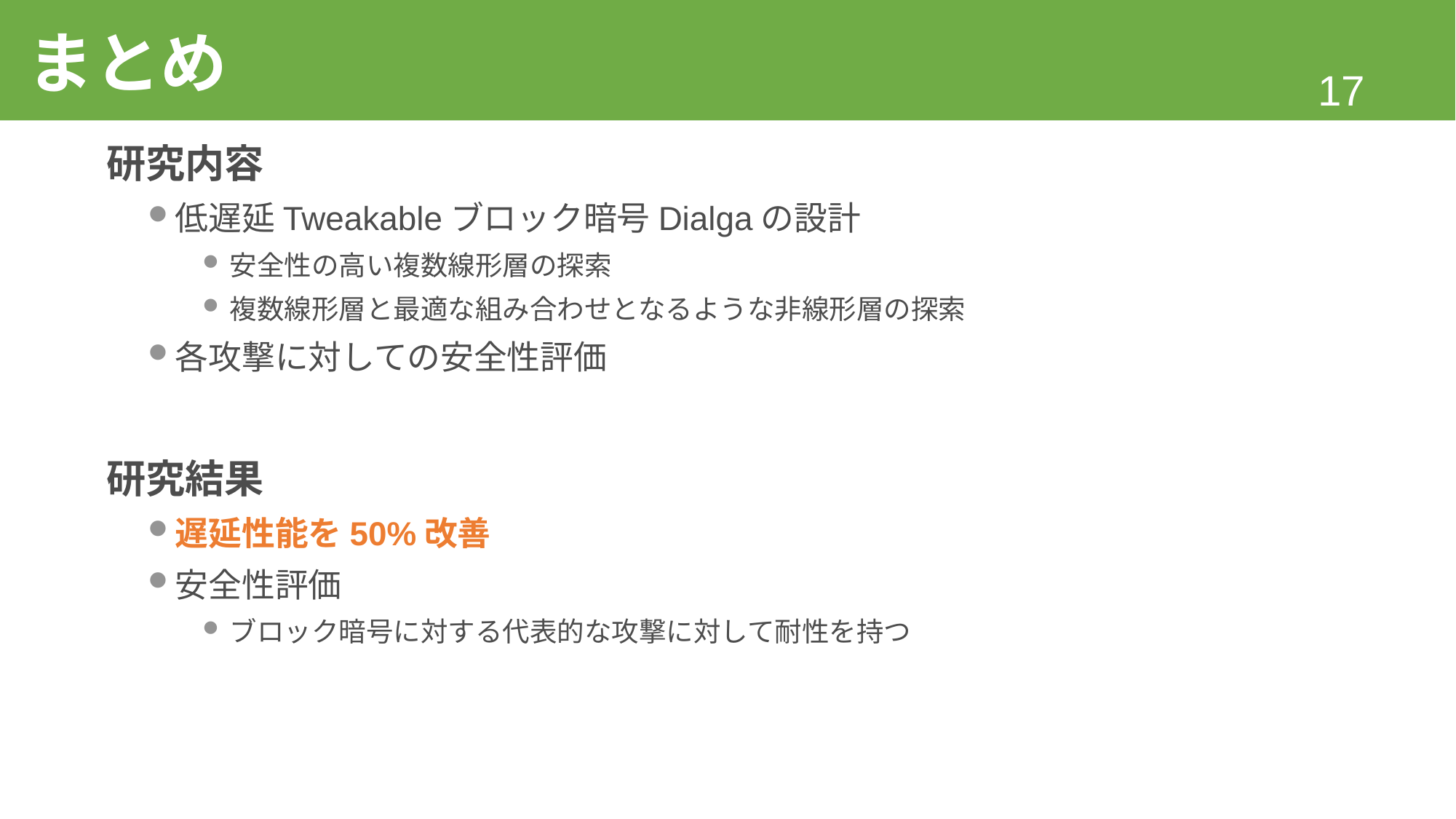

# まとめ
研究内容
低遅延Tweakableブロック暗号Dialgaの設計
安全性の高い複数線形層の探索
複数線形層と最適な組み合わせとなるような非線形層の探索
各攻撃に対しての安全性評価

研究結果
遅延性能を50%改善
安全性評価
ブロック暗号に対する代表的な攻撃に対して耐性を持つ